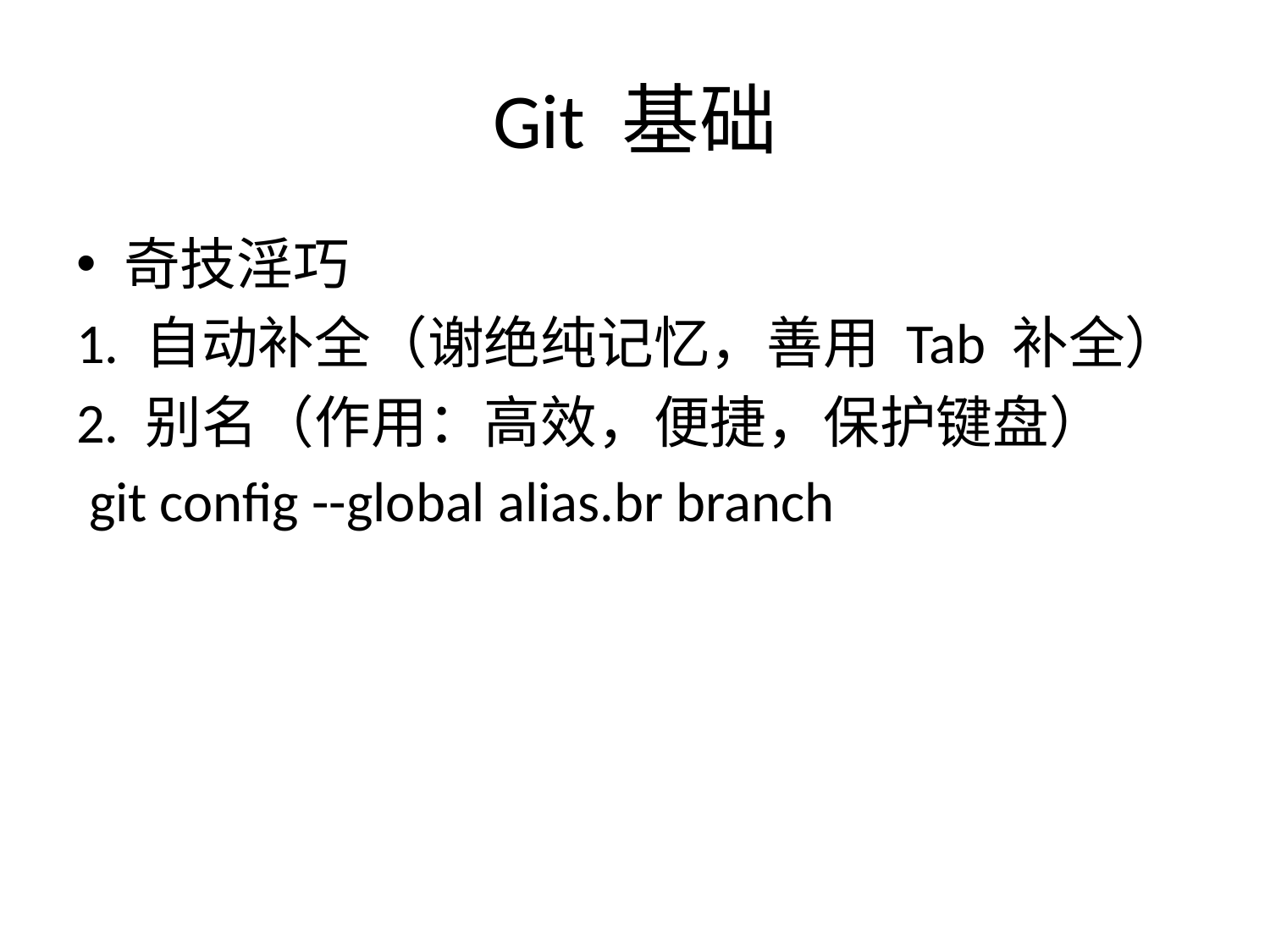

# Git 基础
奇技淫巧
1. 自动补全（谢绝纯记忆，善用 Tab 补全）
2. 别名（作用：高效，便捷，保护键盘）
 git config --global alias.br branch